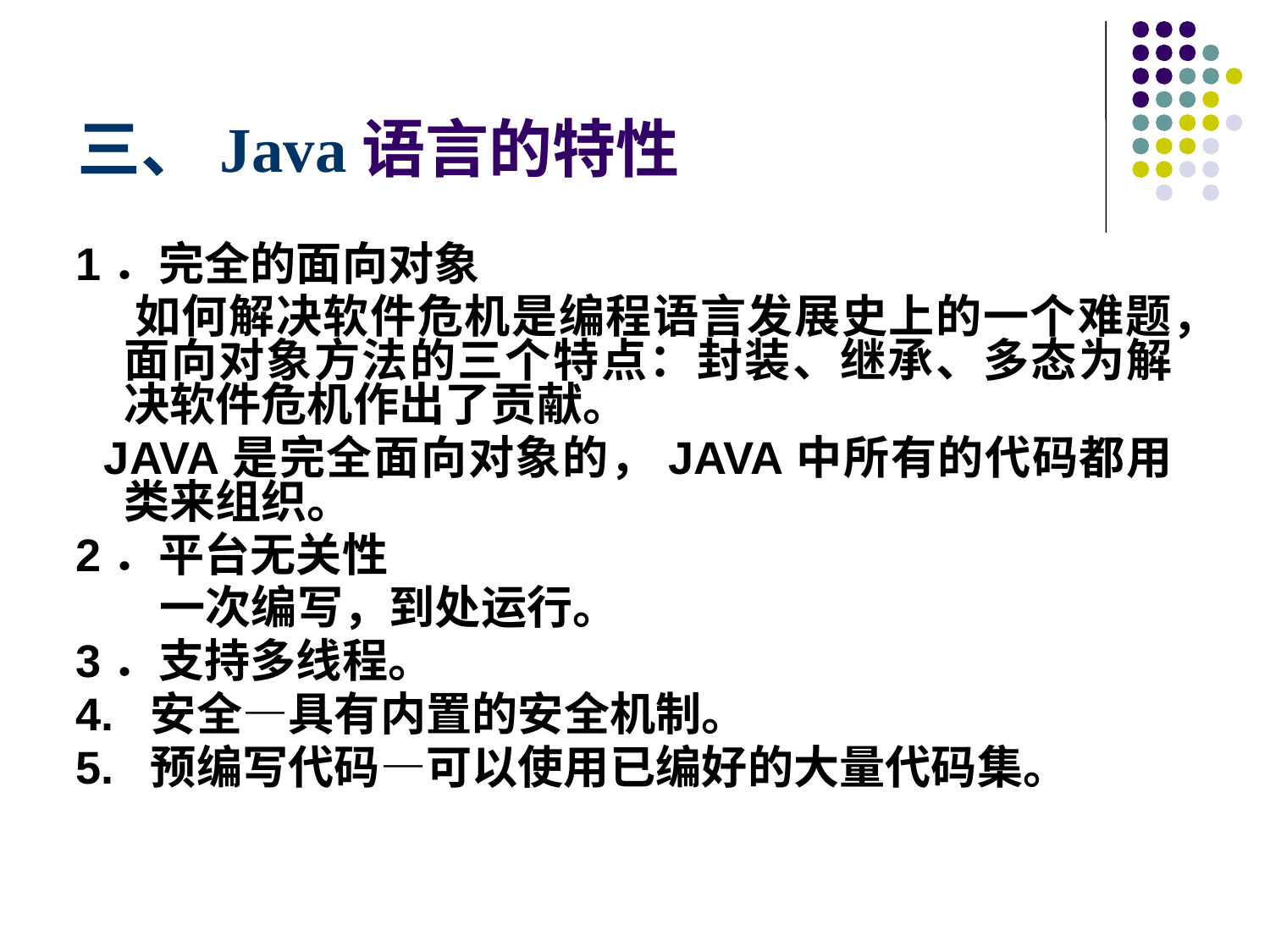

# 三、Java语言的特性
1．完全的面向对象
    如何解决软件危机是编程语言发展史上的一个难题，面向对象方法的三个特点：封装、继承、多态为解决软件危机作出了贡献。
  JAVA是完全面向对象的，JAVA中所有的代码都用类来组织。
2．平台无关性
       一次编写，到处运行。
3．支持多线程。
4.  安全—具有内置的安全机制。
5.  预编写代码—可以使用已编好的大量代码集。